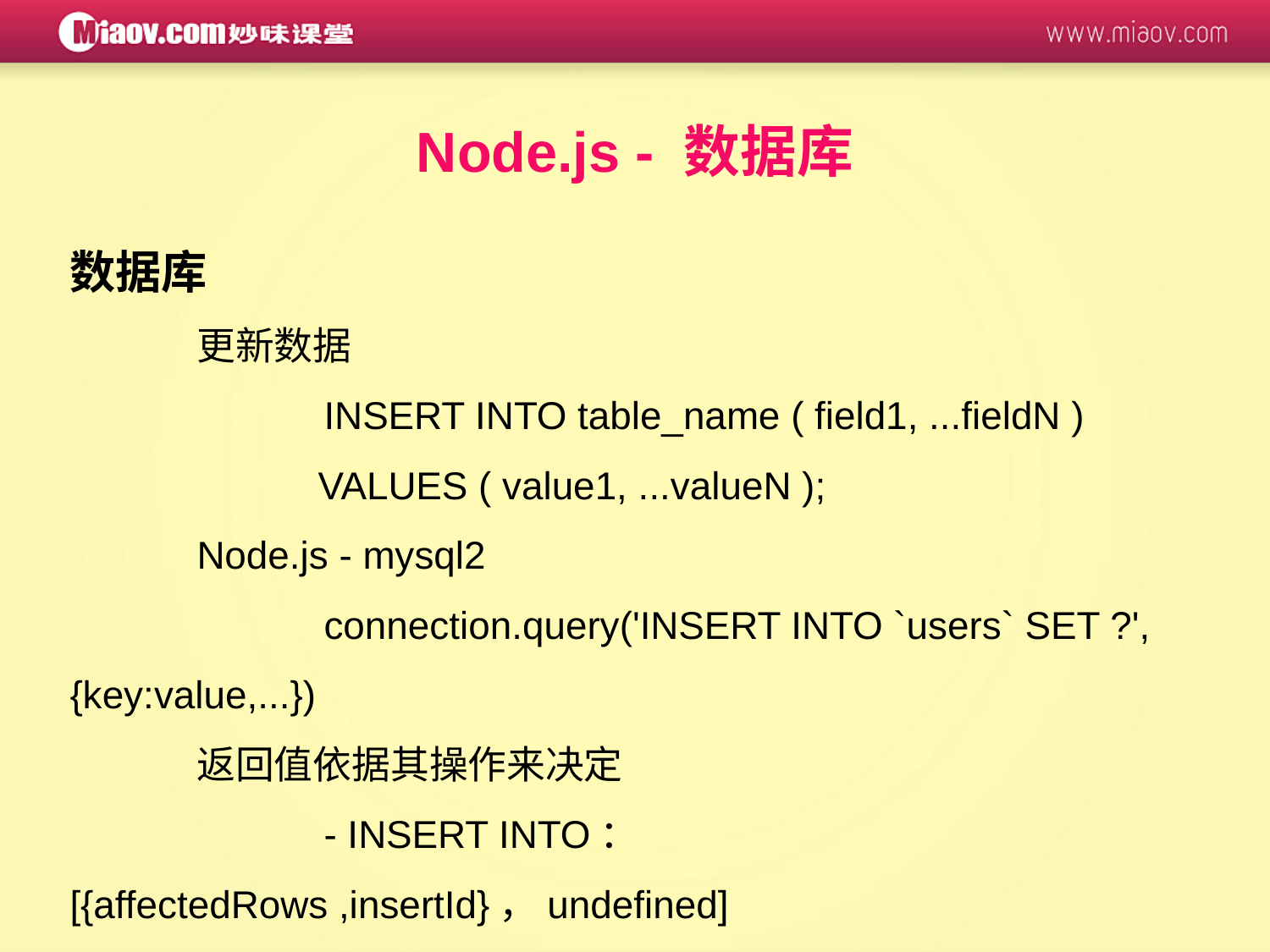

Node.js - 数据库
数据库
	更新数据
		INSERT INTO table_name ( field1, ...fieldN )
                       VALUES ( value1, ...valueN );
	Node.js - mysql2
		connection.query('INSERT INTO `users` SET ?', {key:value,...})
	返回值依据其操作来决定
		- INSERT INTO：[{affectedRows ,insertId}，undefined]